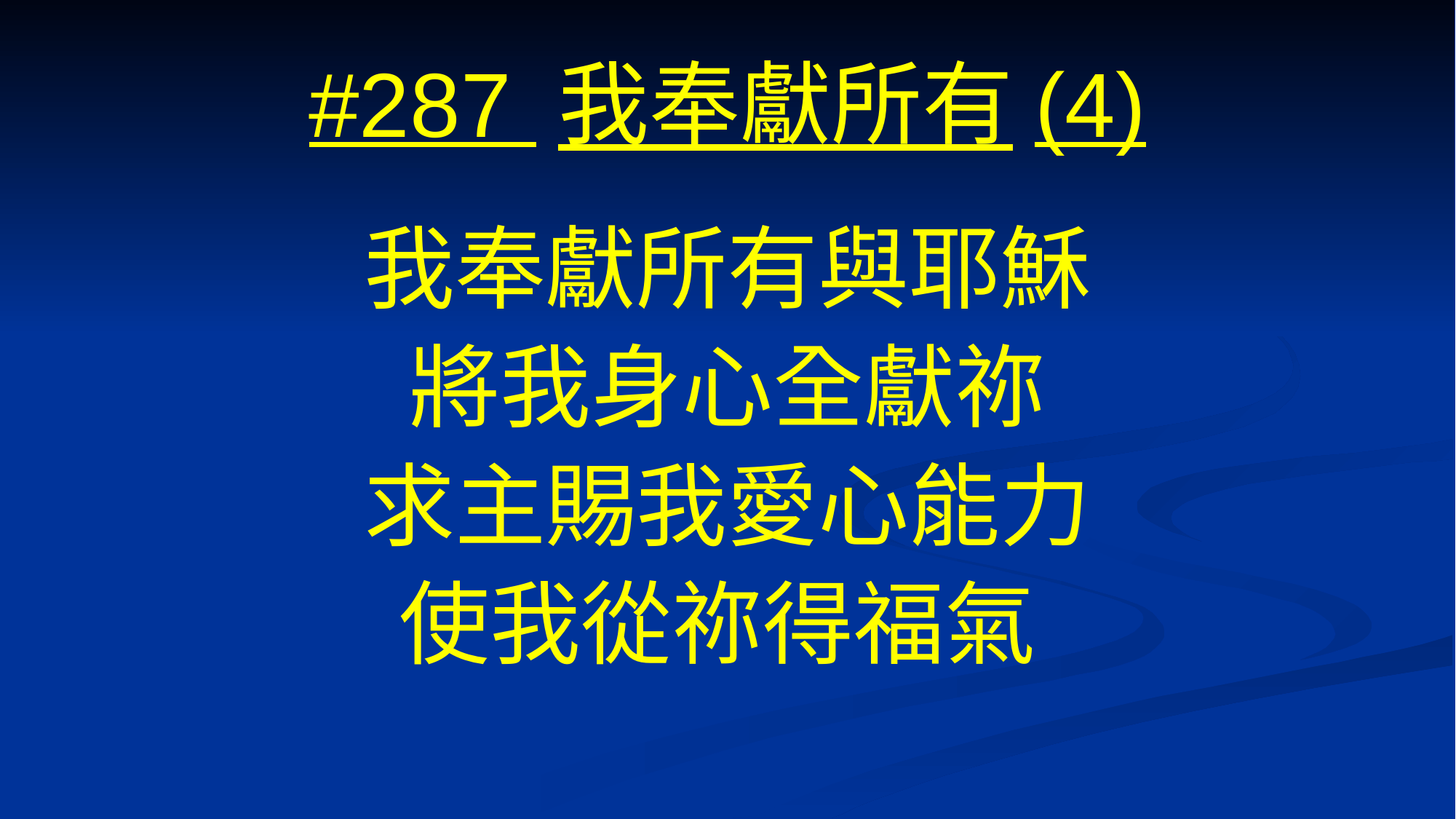

# #287 我奉獻所有(4)
我奉獻所有與耶穌
將我身心全獻祢
求主賜我愛心能力
使我從祢得福氣